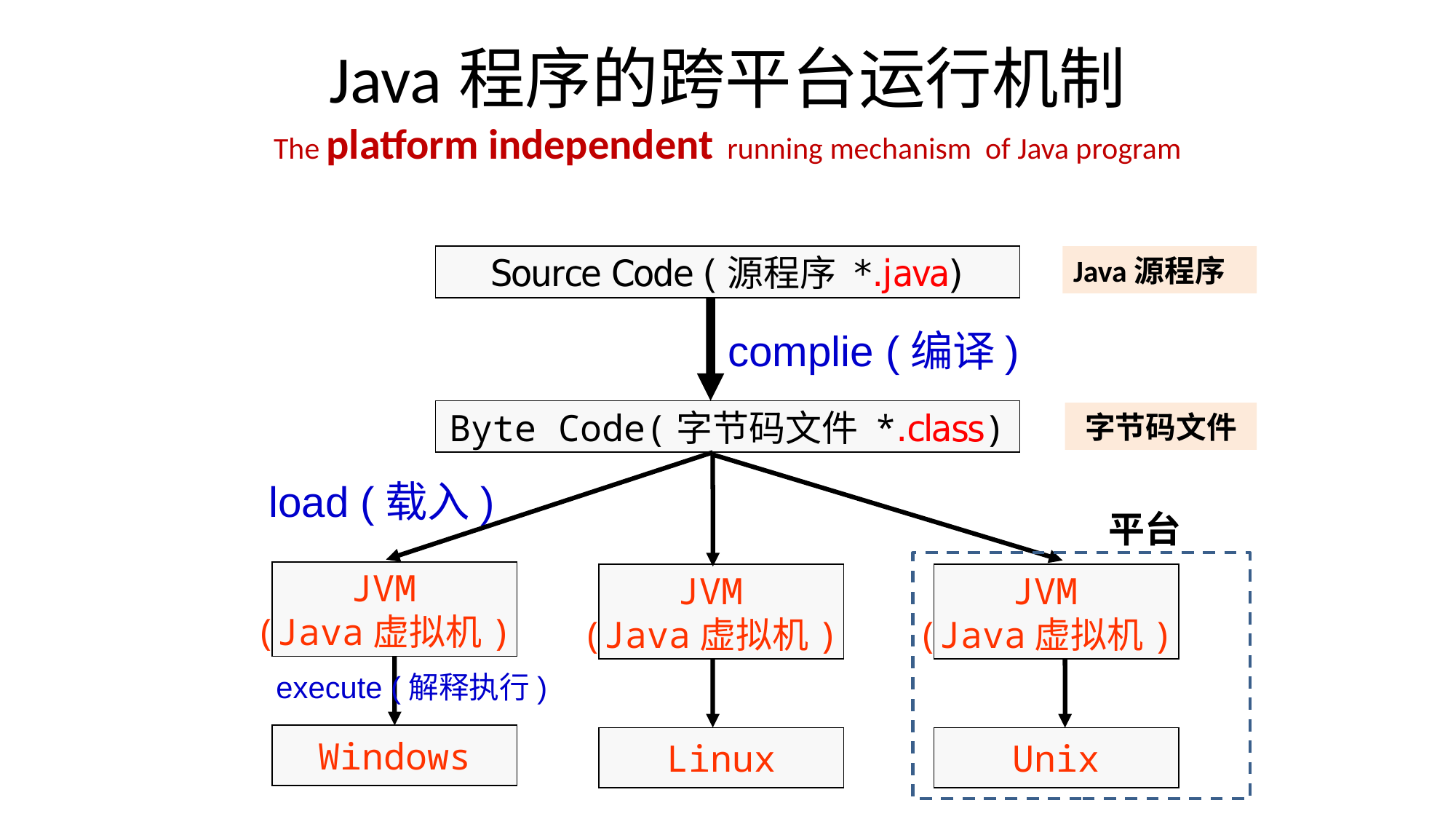

# Java程序的跨平台运行机制 The platform independent  running mechanism  of Java program
Source Code (源程序 *.java)
Java源程序

complie (编译)
Byte Code(字节码文件 *.class)
字节码文件

JVM
(Java虚拟机)

execute (解释执行)
Windows
load (载入)

JVM
(Java虚拟机)

Linux

JVM
(Java虚拟机)

Unix
平台

20